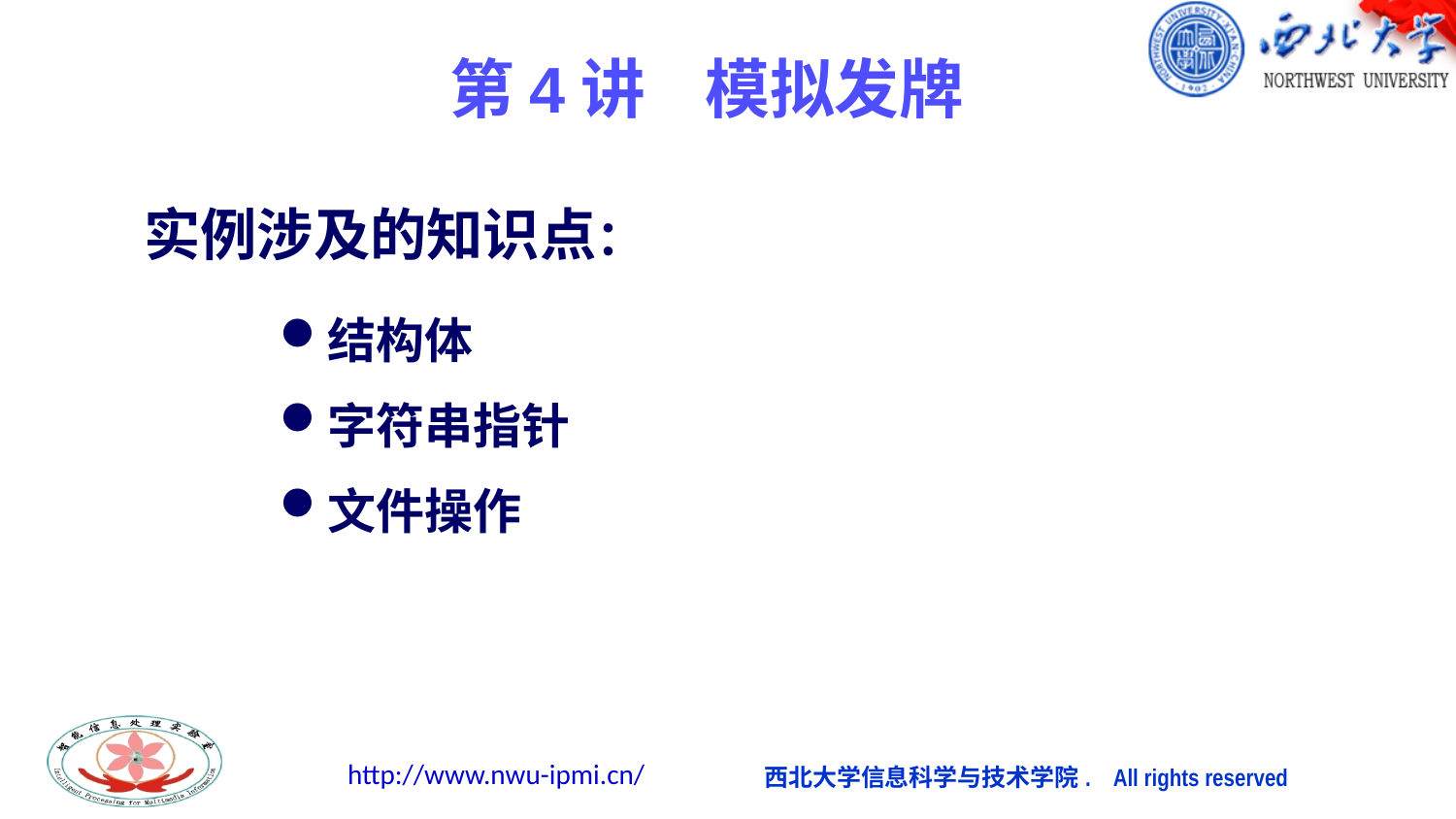

# 第4讲    模拟发牌
实例涉及的知识点：
结构体
字符串指针
文件操作